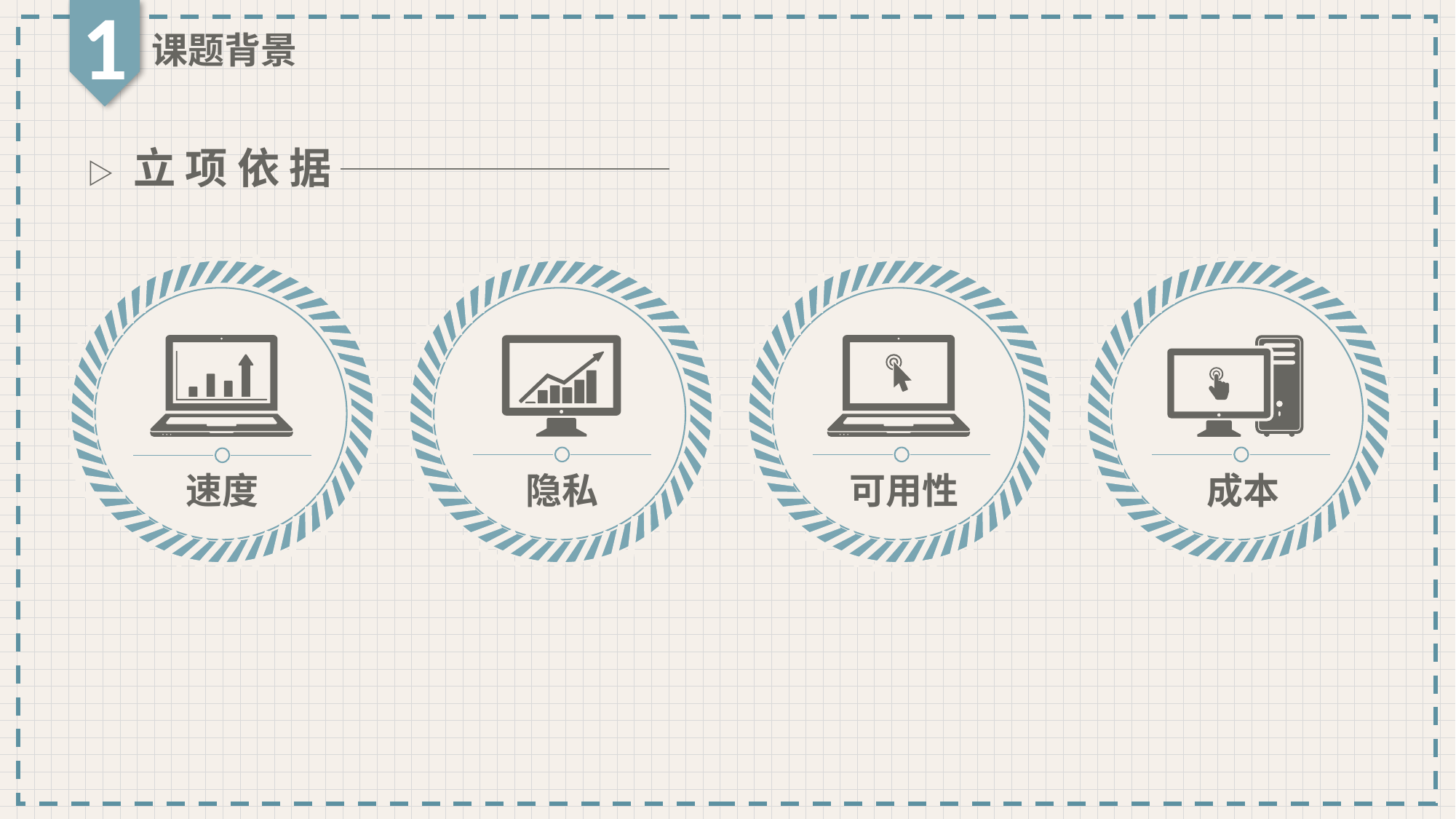

1

课题背景
▷  立 项 依 据

隐私
可用性
成本
速度